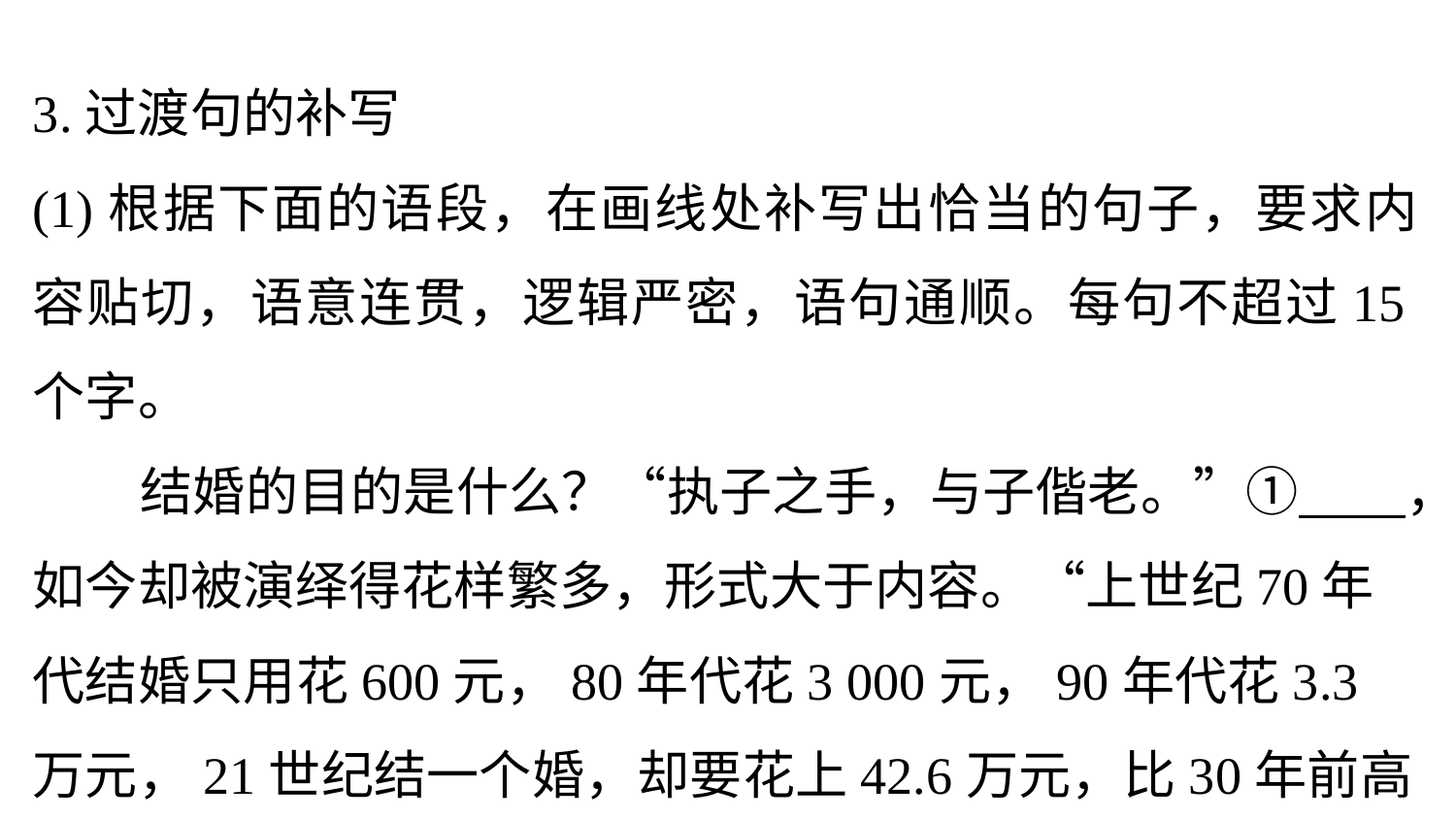

3.过渡句的补写
(1)根据下面的语段，在画线处补写出恰当的句子，要求内容贴切，语意连贯，逻辑严密，语句通顺。每句不超过15个字。
        结婚的目的是什么？“执子之手，与子偕老。”①         ，如今却被演绎得花样繁多，形式大于内容。“上世纪70年代结婚只用花600元，80年代花3 000元，90年代花3.3万元，21世纪结一个婚，却要花上42.6万元，比30年前高出约709倍。”